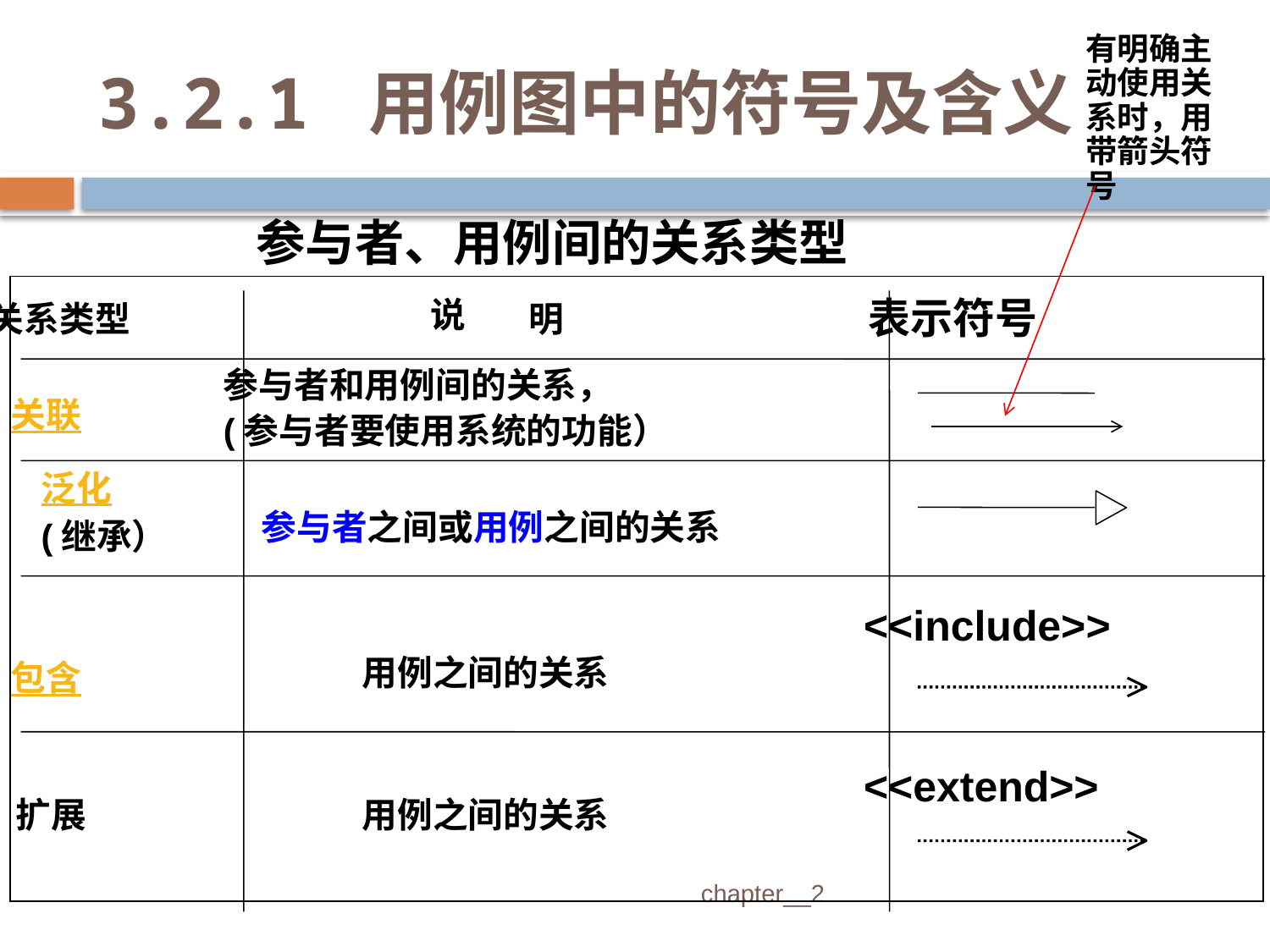

有明确主动使用关系时，用带箭头符号
# 3.2.1 用例图中的符号及含义
18

参与者、用例间的关系类型

说
表示符号
关系类型
明

参与者和用例间的关系，
(参与者要使用系统的功能）
关联

泛化
(继承）

参与者之间或用例之间的关系

<<include>>
包含
用例之间的关系

<<extend>>
扩展
用例之间的关系

 chapter__2